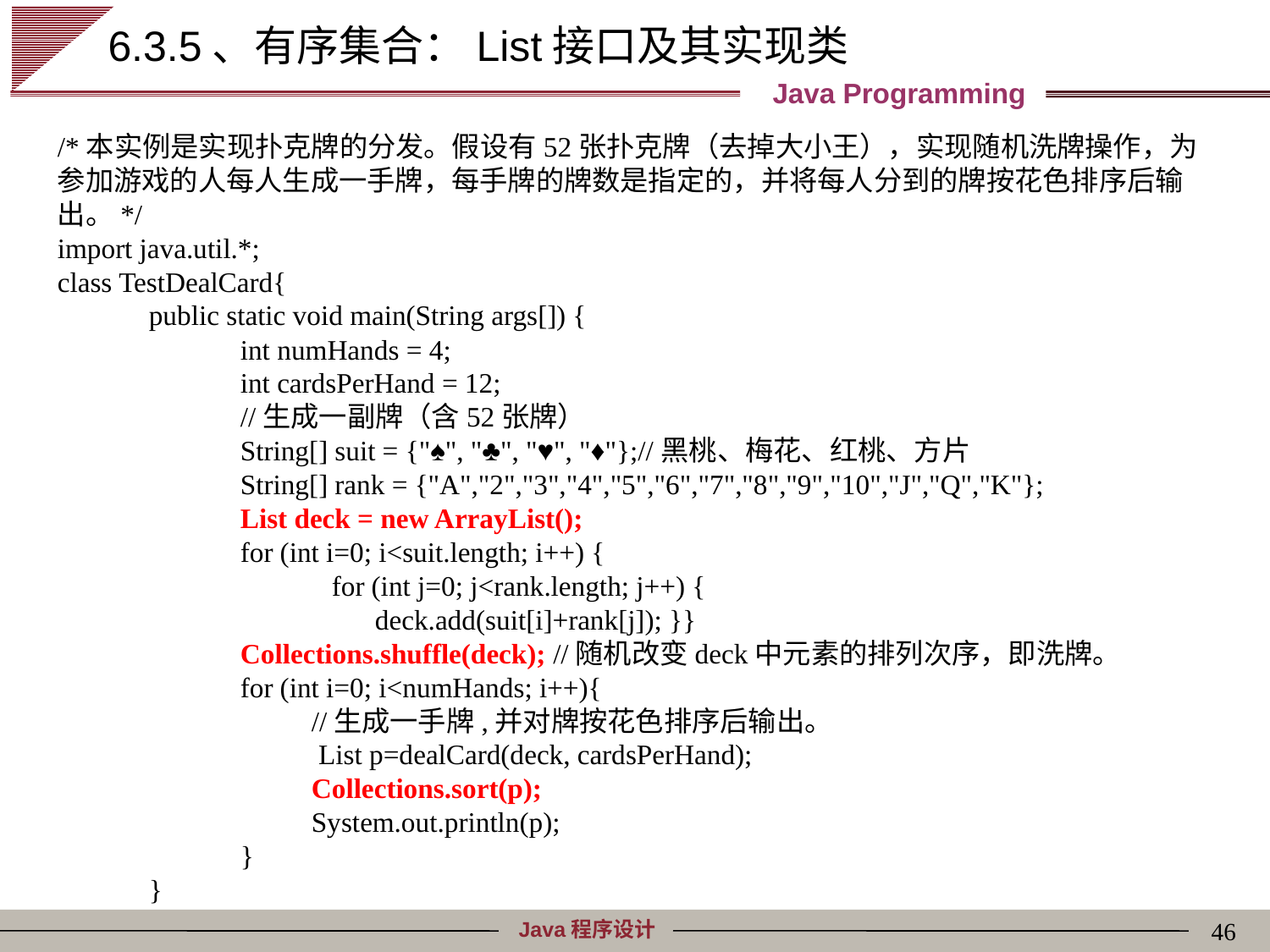

# 6.3.5、有序集合：List接口及其实现类
/*本实例是实现扑克牌的分发。假设有52张扑克牌（去掉大小王），实现随机洗牌操作，为参加游戏的人每人生成一手牌，每手牌的牌数是指定的，并将每人分到的牌按花色排序后输出。*/
import java.util.*;
class TestDealCard{
    public static void main(String args[]) {
        int numHands = 4;
        int cardsPerHand = 12;
        //生成一副牌（含52张牌）
        String[] suit = {"♠", "♣", "♥", "♦"};//黑桃、梅花、红桃、方片
        String[] rank = {"A","2","3","4","5","6","7","8","9","10","J","Q","K"};
        List deck = new ArrayList();
        for (int i=0; i<suit.length; i++) {
            for (int j=0; j<rank.length; j++) {
                	deck.add(suit[i]+rank[j]); }}
        Collections.shuffle(deck); //随机改变deck中元素的排列次序，即洗牌。
        for (int i=0; i<numHands; i++){
        	//生成一手牌,并对牌按花色排序后输出。
           	 List p=dealCard(deck, cardsPerHand);
            	Collections.sort(p);
            	System.out.println(p);
        }
    }